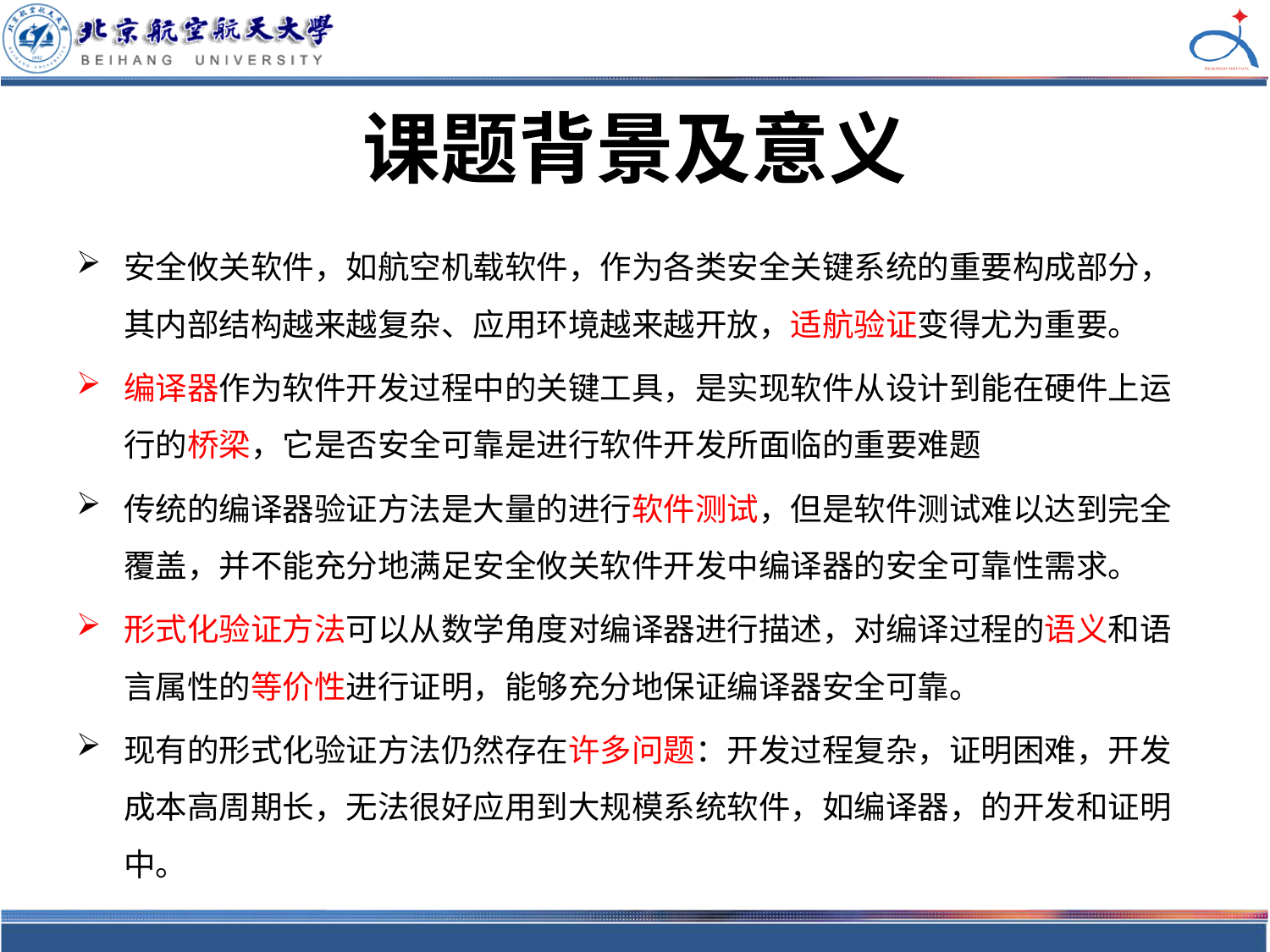

# 课题背景及意义
安全攸关软件，如航空机载软件，作为各类安全关键系统的重要构成部分，其内部结构越来越复杂、应用环境越来越开放，适航验证变得尤为重要。
编译器作为软件开发过程中的关键工具，是实现软件从设计到能在硬件上运行的桥梁，它是否安全可靠是进行软件开发所面临的重要难题
传统的编译器验证方法是大量的进行软件测试，但是软件测试难以达到完全覆盖，并不能充分地满足安全攸关软件开发中编译器的安全可靠性需求。
形式化验证方法可以从数学角度对编译器进行描述，对编译过程的语义和语言属性的等价性进行证明，能够充分地保证编译器安全可靠。
现有的形式化验证方法仍然存在许多问题：开发过程复杂，证明困难，开发成本高周期长，无法很好应用到大规模系统软件，如编译器，的开发和证明中。